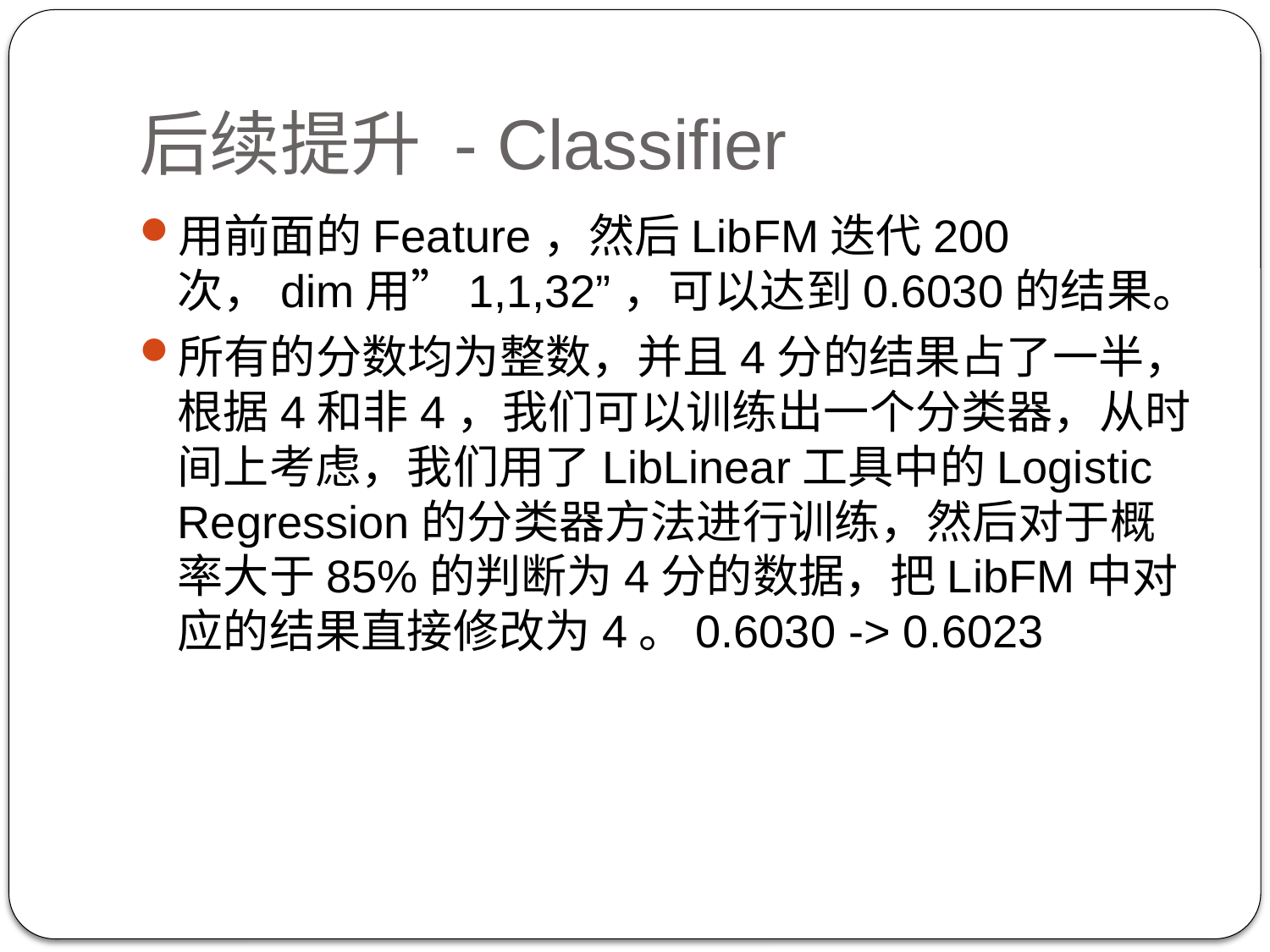

# 后续提升 - Classifier
用前面的Feature，然后LibFM迭代200次，dim用”1,1,32”，可以达到0.6030的结果。
所有的分数均为整数，并且4分的结果占了一半，根据4和非4，我们可以训练出一个分类器，从时间上考虑，我们用了LibLinear工具中的Logistic Regression的分类器方法进行训练，然后对于概率大于85%的判断为4分的数据，把LibFM中对应的结果直接修改为4。0.6030 -> 0.6023